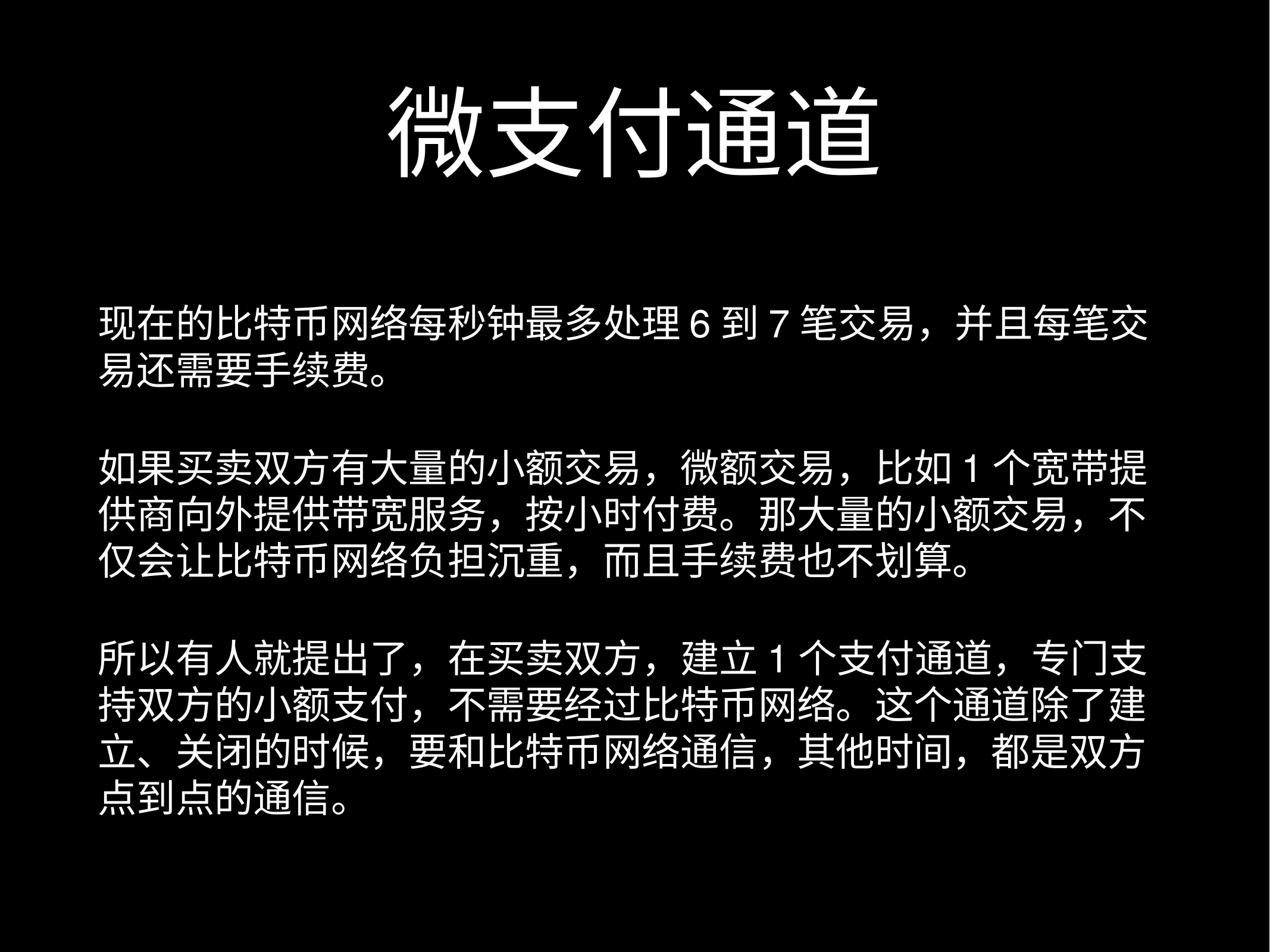

# 微支付通道
现在的比特币网络每秒钟最多处理6到7笔交易，并且每笔交易还需要手续费。
如果买卖双方有大量的小额交易，微额交易，比如1个宽带提供商向外提供带宽服务，按小时付费。那大量的小额交易，不仅会让比特币网络负担沉重，而且手续费也不划算。
所以有人就提出了，在买卖双方，建立1个支付通道，专门支持双方的小额支付，不需要经过比特币网络。这个通道除了建立、关闭的时候，要和比特币网络通信，其他时间，都是双方点到点的通信。